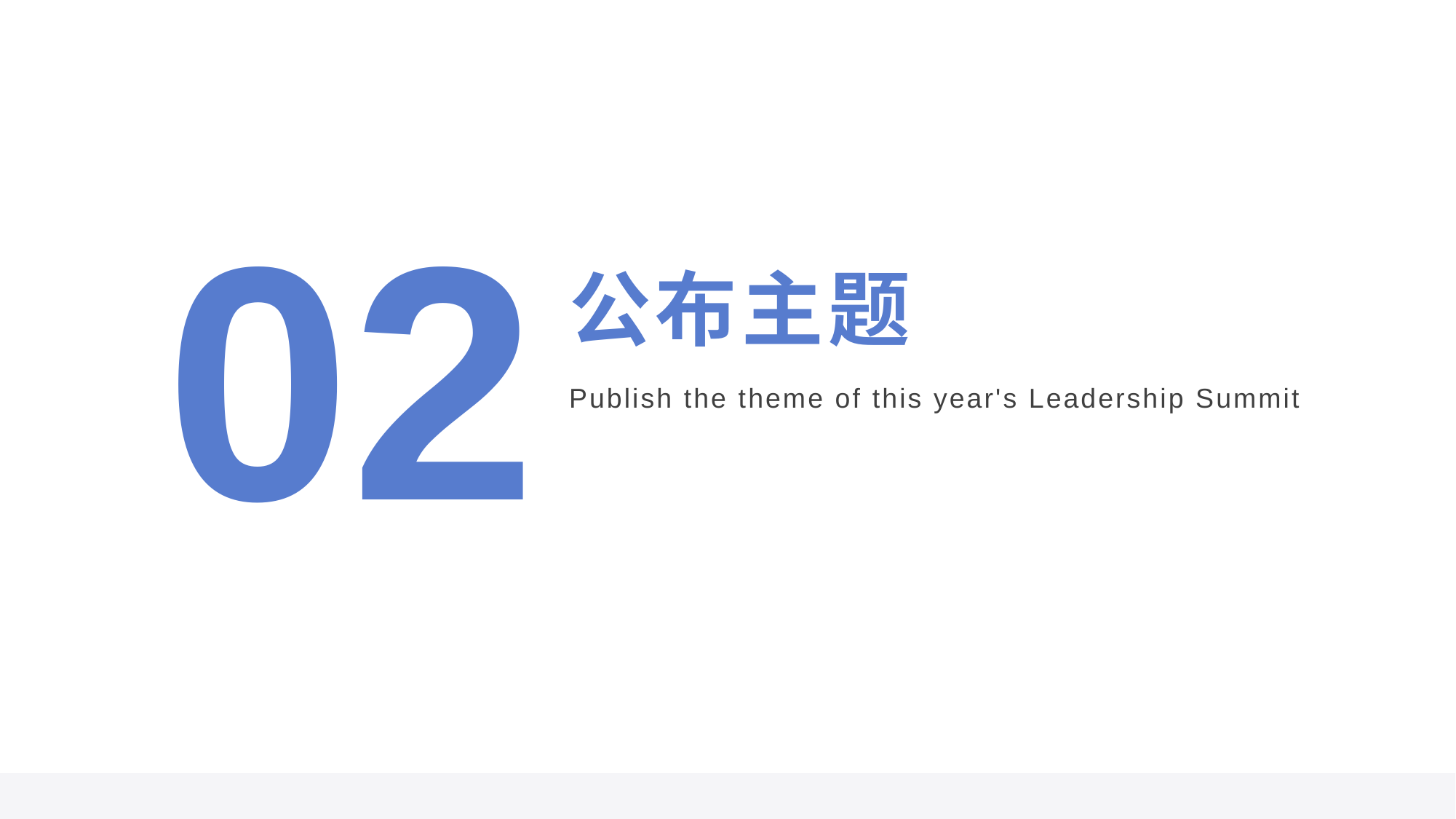

02
# 公布主题
Publish the theme of this year's Leadership Summit